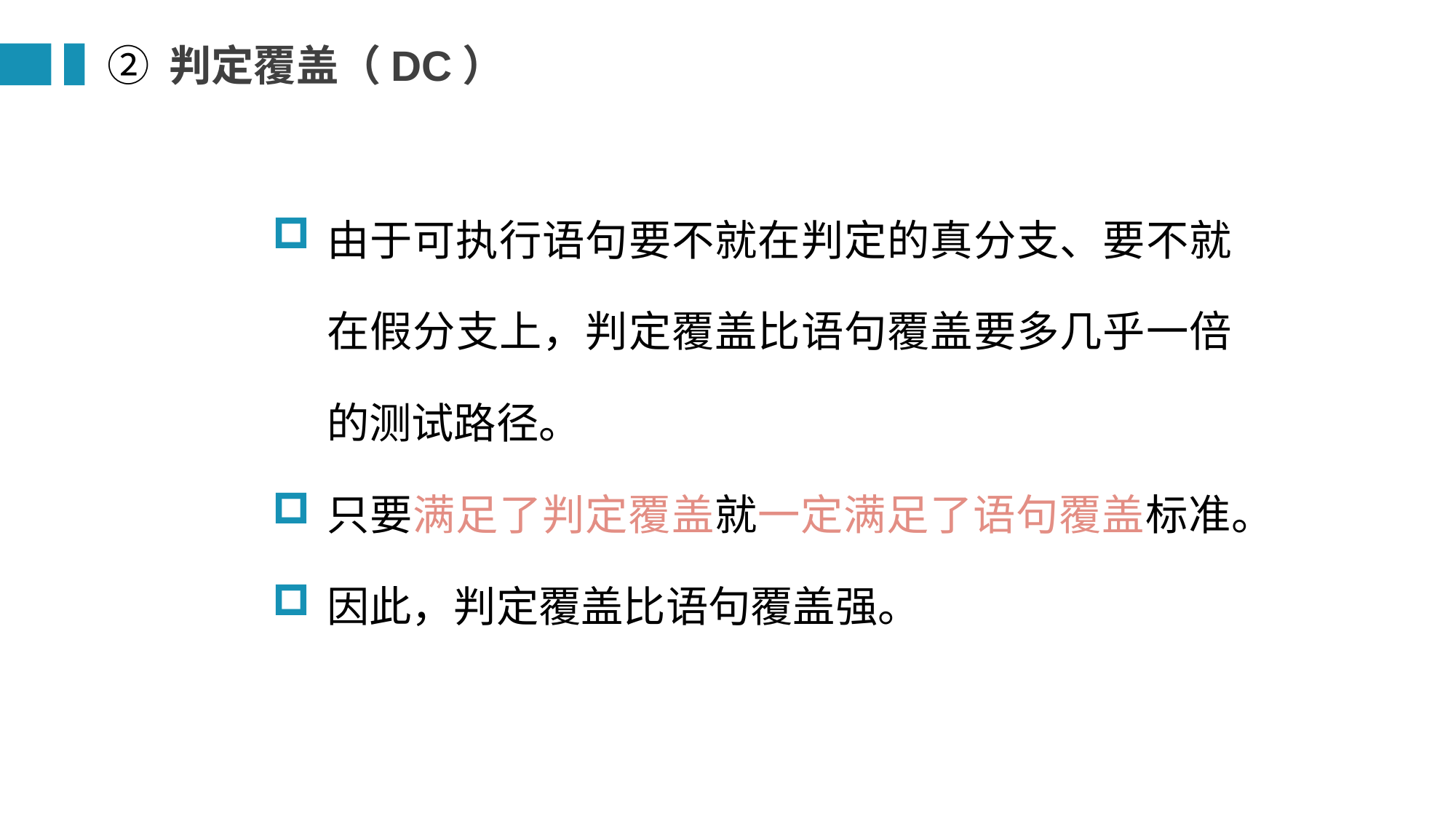

② 判定覆盖（DC）

由于可执行语句要不就在判定的真分支、要不就在假分支上，判定覆盖比语句覆盖要多几乎一倍的测试路径。
只要满足了判定覆盖就一定满足了语句覆盖标准。
因此，判定覆盖比语句覆盖强。
58